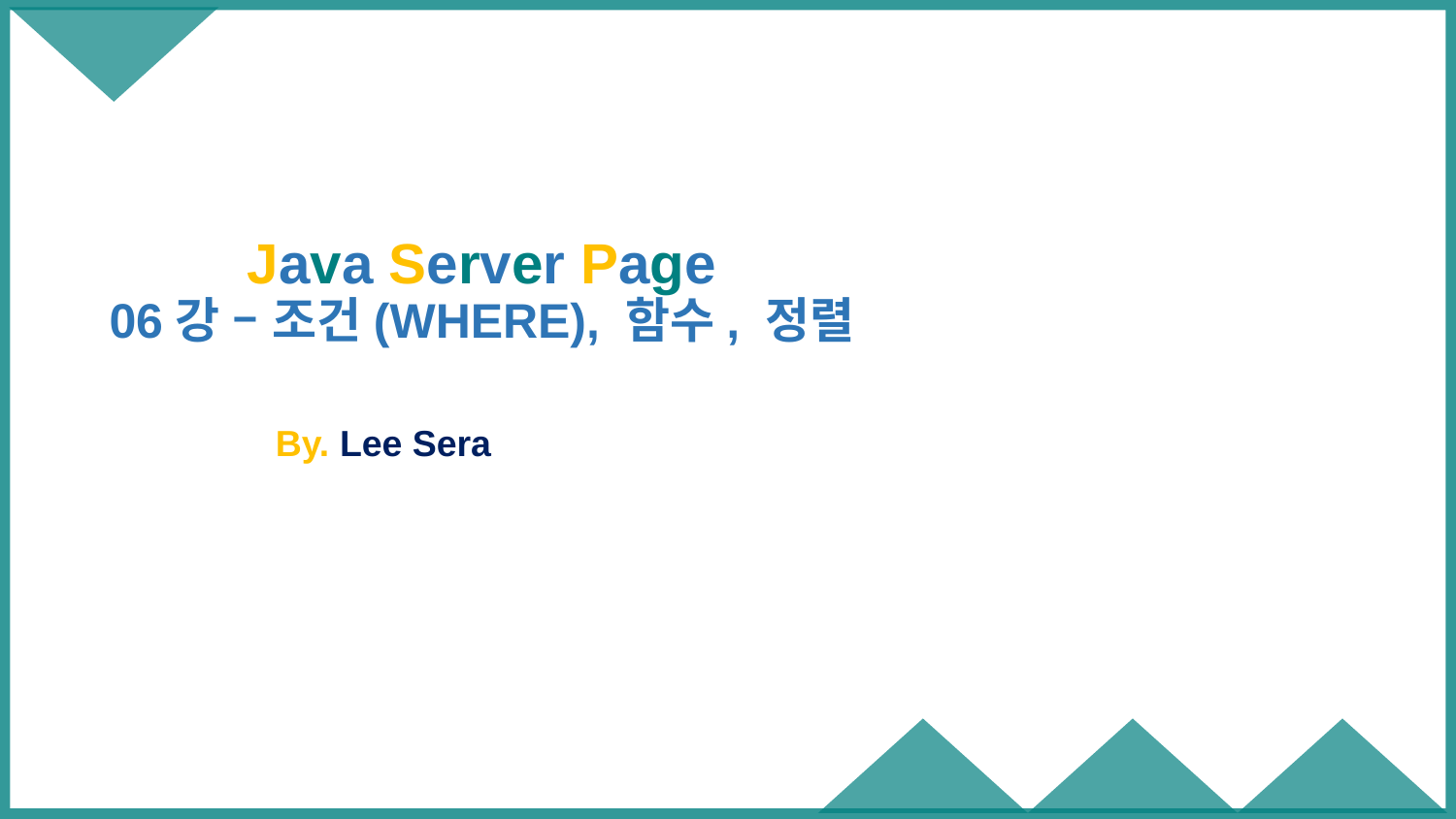

# Java Server Page 06강 – 조건(WHERE), 함수, 정렬
By. Lee Sera